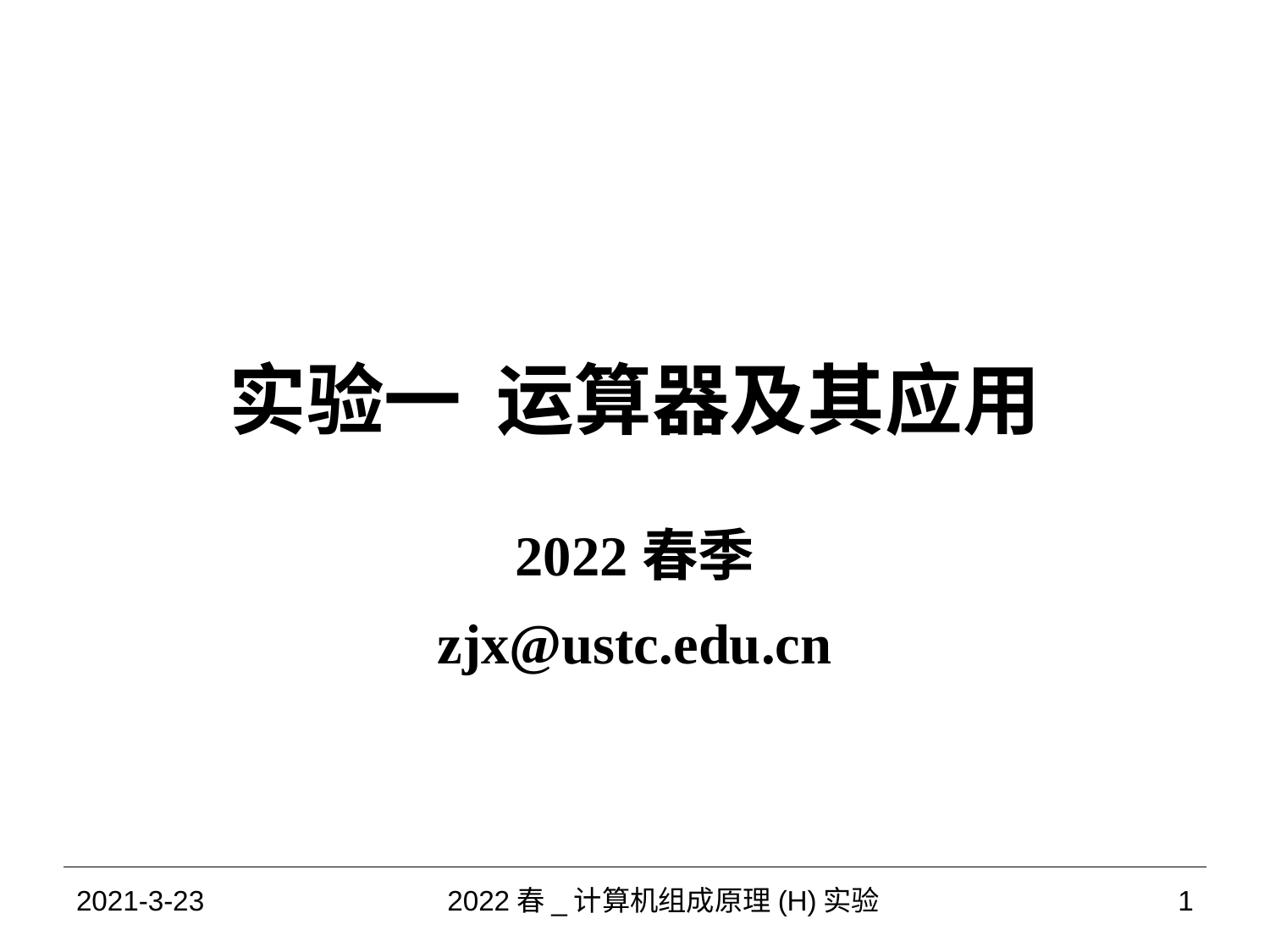

# 实验一  运算器及其应用
2022春季
zjx@ustc.edu.cn
2021-3-23
2022春_计算机组成原理(H)实验
1